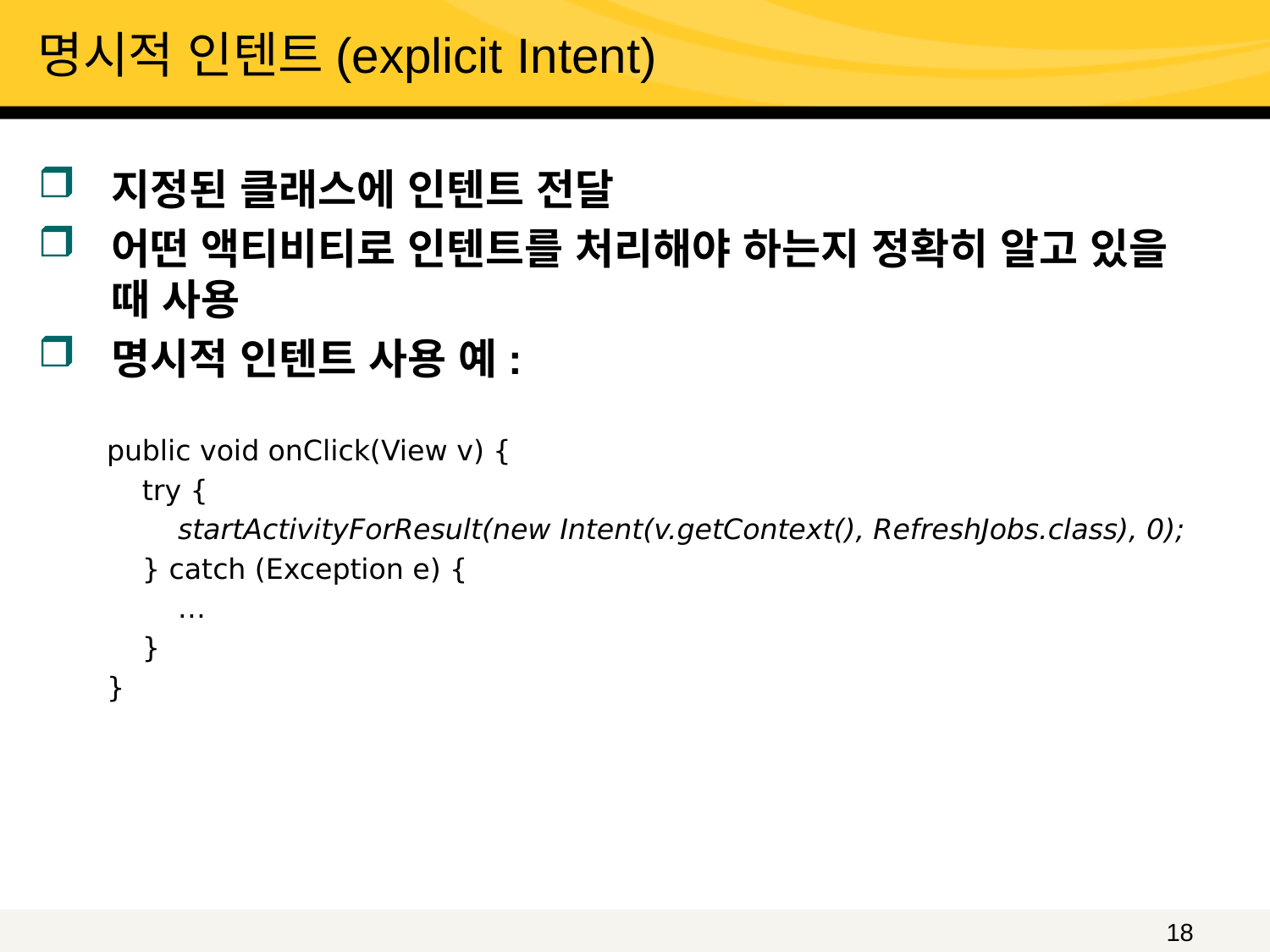

# 명시적 인텐트(explicit Intent)
지정된 클래스에 인텐트 전달
어떤 액티비티로 인텐트를 처리해야 하는지 정확히 알고 있을 때 사용
명시적 인텐트 사용 예:

public void onClick(View v) {
    try {
        startActivityForResult(new Intent(v.getContext(), RefreshJobs.class), 0);
    } catch (Exception e) {
        …
    }
}
18